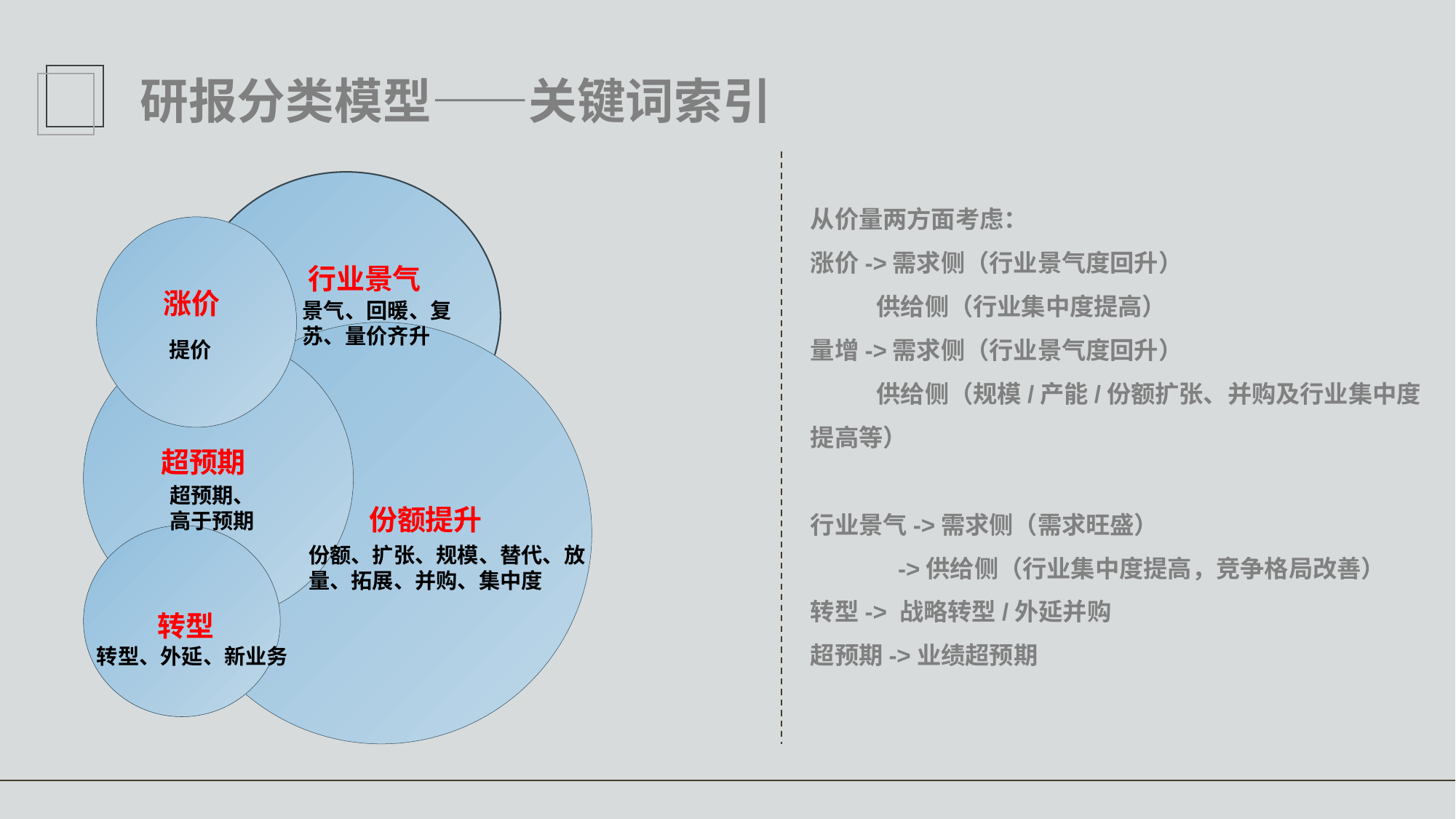

研报分类模型——关键词索引

行业景气

份额提升

转型
从价量两方面考虑：
涨价->需求侧（行业景气度回升）
           供给侧（行业集中度提高）
量增->需求侧（行业景气度回升）
           供给侧（规模/产能/份额扩张、并购及行业集中度提高等）

行业景气->需求侧（需求旺盛）
             ->供给侧（行业集中度提高，竞争格局改善）
转型-> 战略转型/外延并购
超预期->业绩超预期
行业景气
涨价

景气、回暖、复苏、量价齐升
提价
超预期
超预期、高于预期
份额、扩张、规模、替代、放量、拓展、并购、集中度
转型、外延、新业务